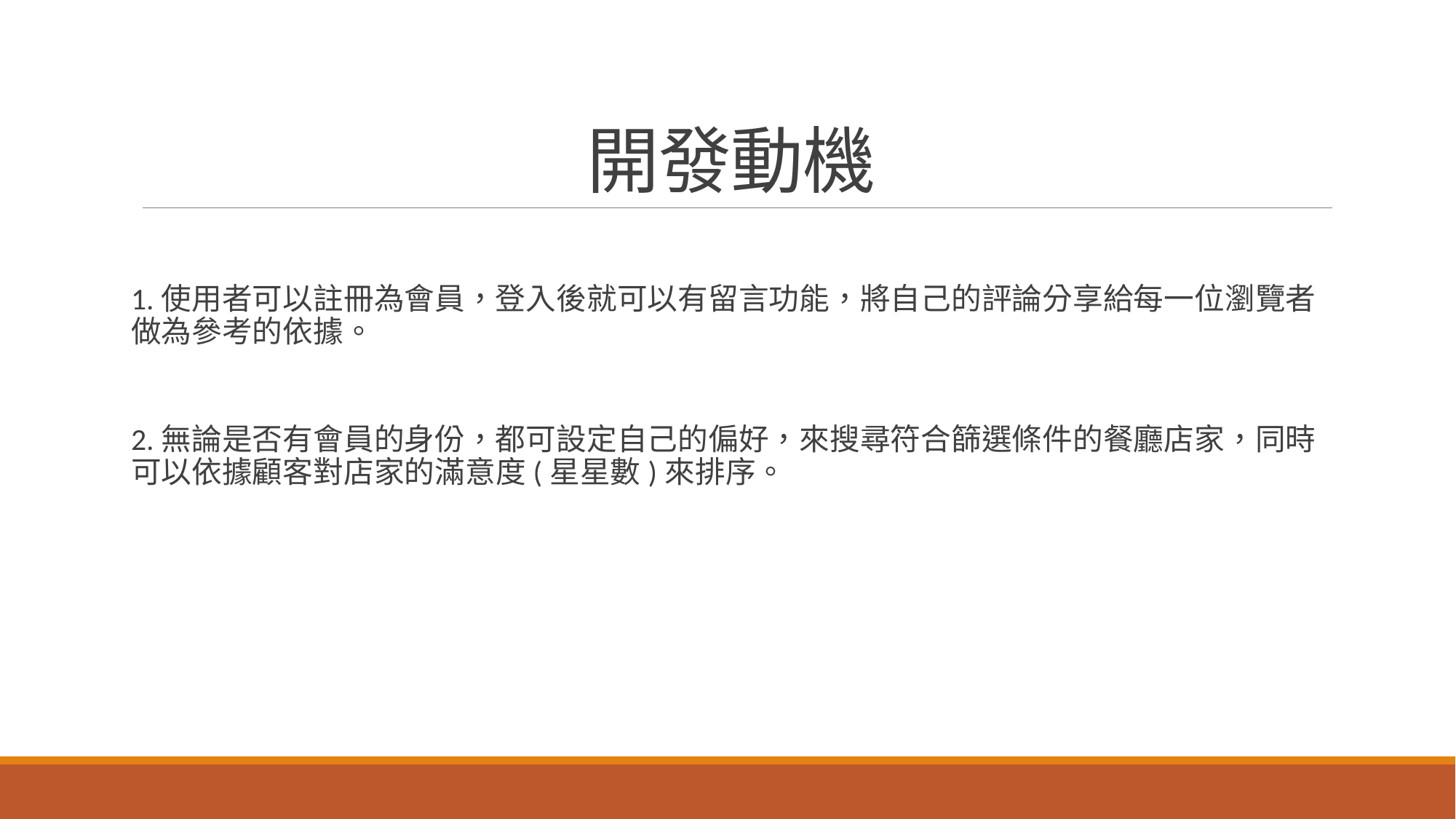

# 開發動機

1.使用者可以註冊為會員，登入後就可以有留言功能，將自己的評論分享給每一位瀏覽者做為參考的依據。

2.無論是否有會員的身份，都可設定自己的偏好，來搜尋符合篩選條件的餐廳店家，同時可以依據顧客對店家的滿意度(星星數)來排序。